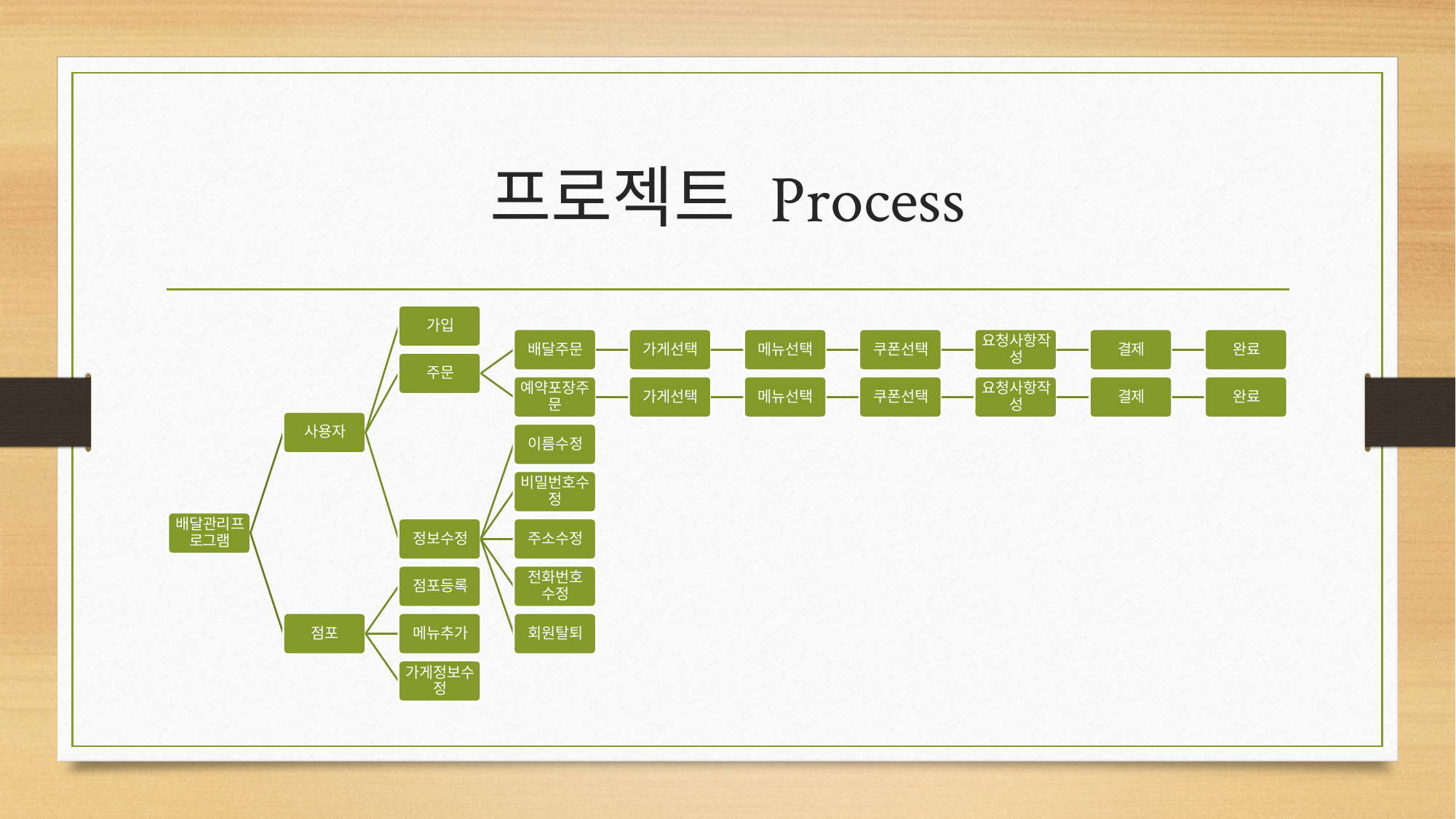

# 프로젝트 Process
배달관리프로그램

사용자

가입

주문

배달주문

가게선택

메뉴선택

쿠폰선택

요청사항작성

결제

완료

예약포장주문

가게선택

메뉴선택

쿠폰선택

요청사항작성

결제

완료

정보수정

이름수정

비밀번호수정

주소수정

전화번호 수정

회원탈퇴

점포

점포등록

메뉴추가

가게정보수정